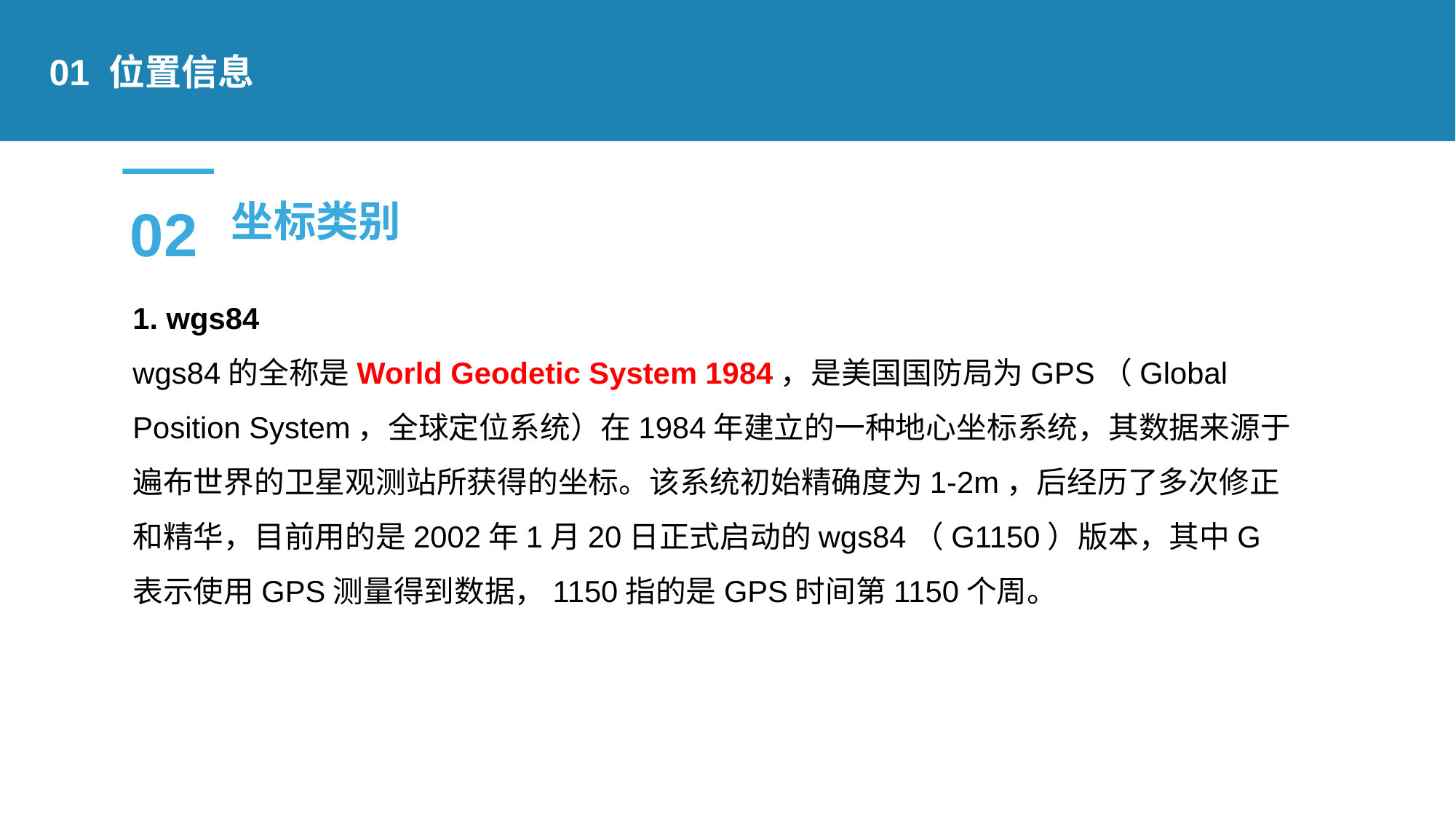

01 位置信息
02

坐标类别
1. wgs84
wgs84的全称是World Geodetic System 1984，是美国国防局为GPS（Global Position System，全球定位系统）在1984年建立的一种地心坐标系统，其数据来源于遍布世界的卫星观测站所获得的坐标。该系统初始精确度为1-2m，后经历了多次修正和精华，目前用的是2002年1月20日正式启动的wgs84（G1150）版本，其中G表示使用GPS测量得到数据，1150指的是GPS时间第1150个周。